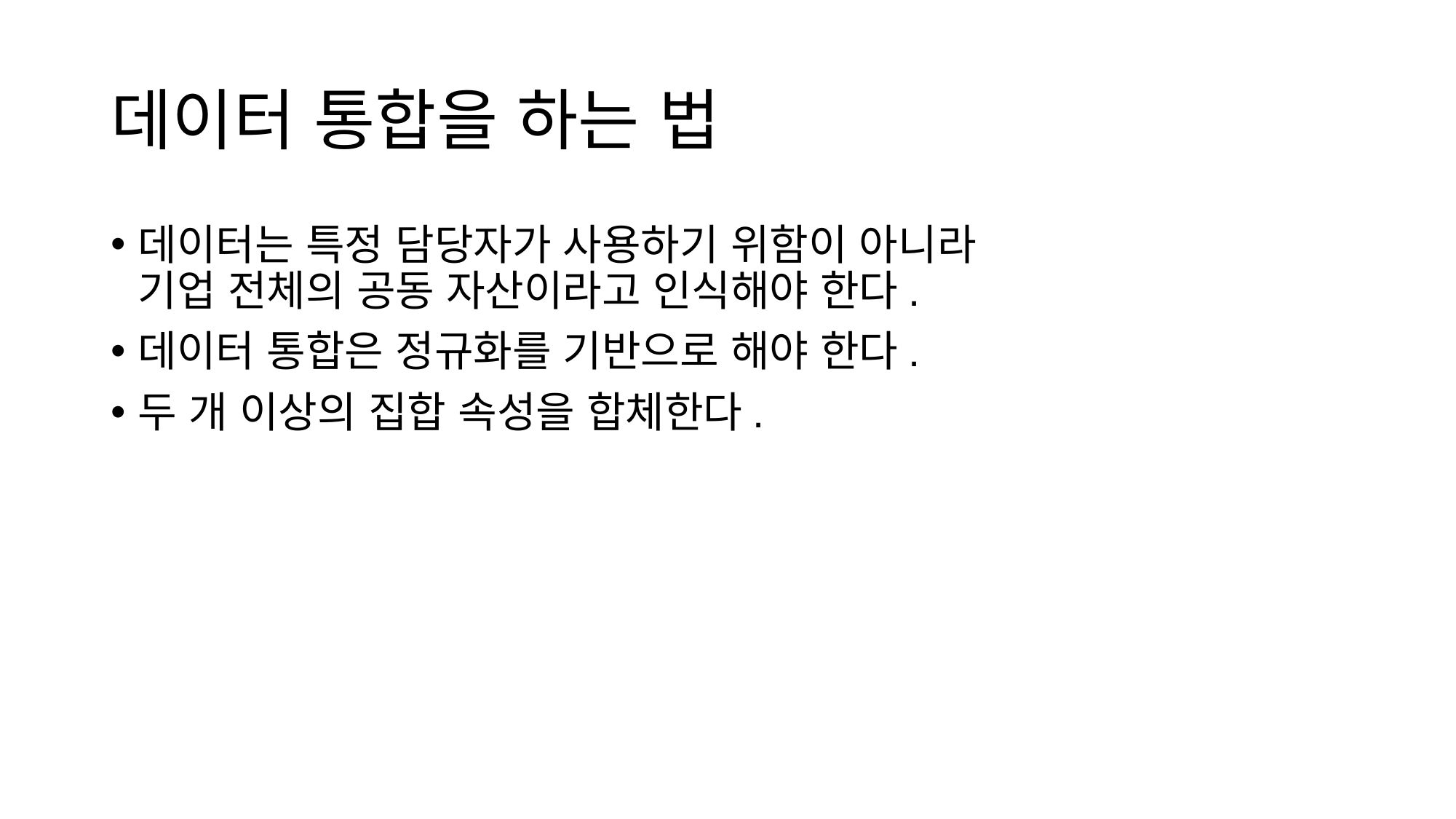

# 데이터 통합을 하는 법
데이터는 특정 담당자가 사용하기 위함이 아니라
기업 전체의 공동 자산이라고 인식해야 한다.
데이터 통합은 정규화를 기반으로 해야 한다.
두 개 이상의 집합 속성을 합체한다.